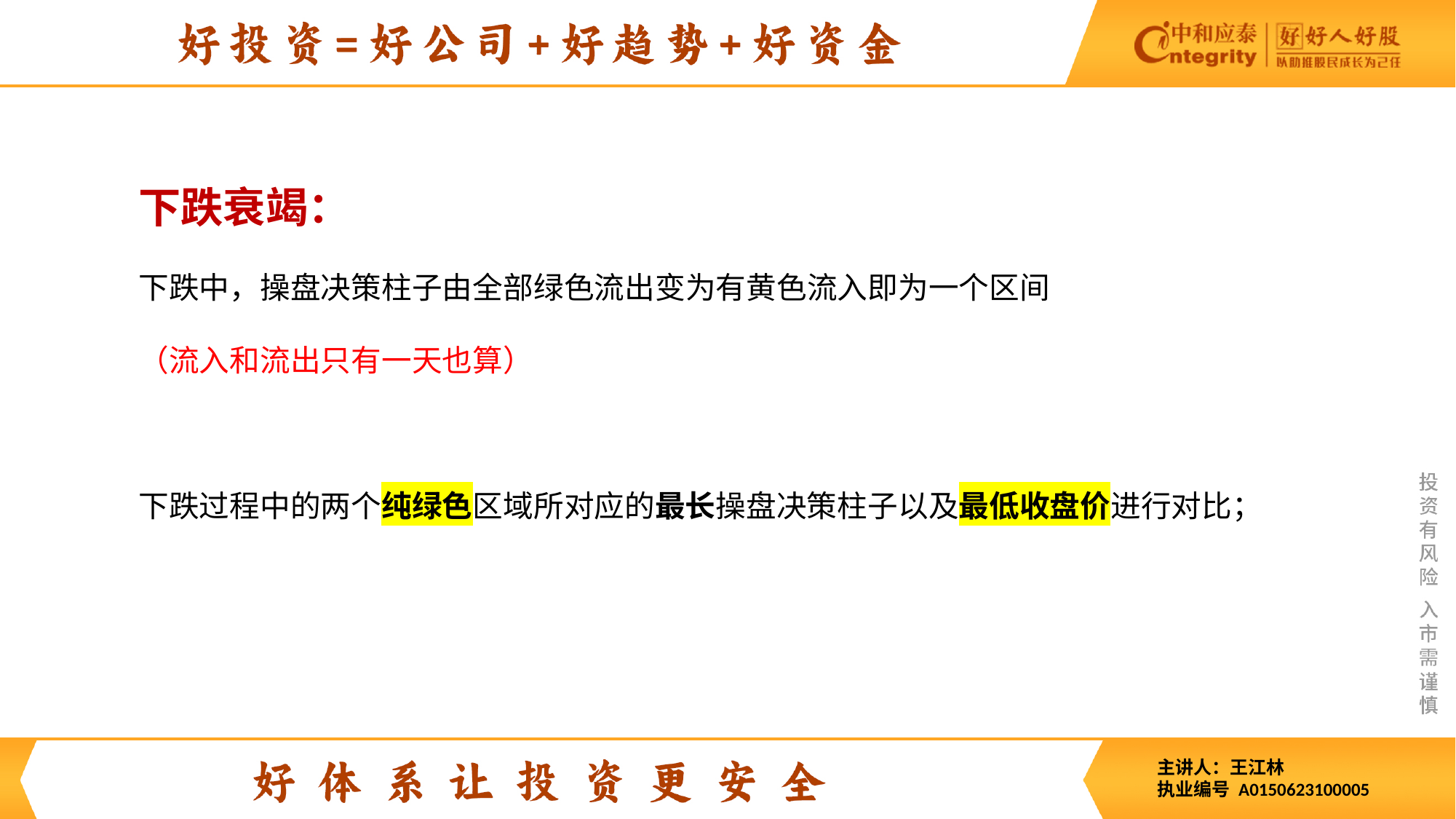

下跌衰竭：

下跌中，操盘决策柱子由全部绿色流出变为有黄色流入即为一个区间

（流入和流出只有一天也算）

下跌过程中的两个纯绿色区域所对应的最长操盘决策柱子以及最低收盘价进行对比；

主讲人：王江林
执业编号 A0150623100005